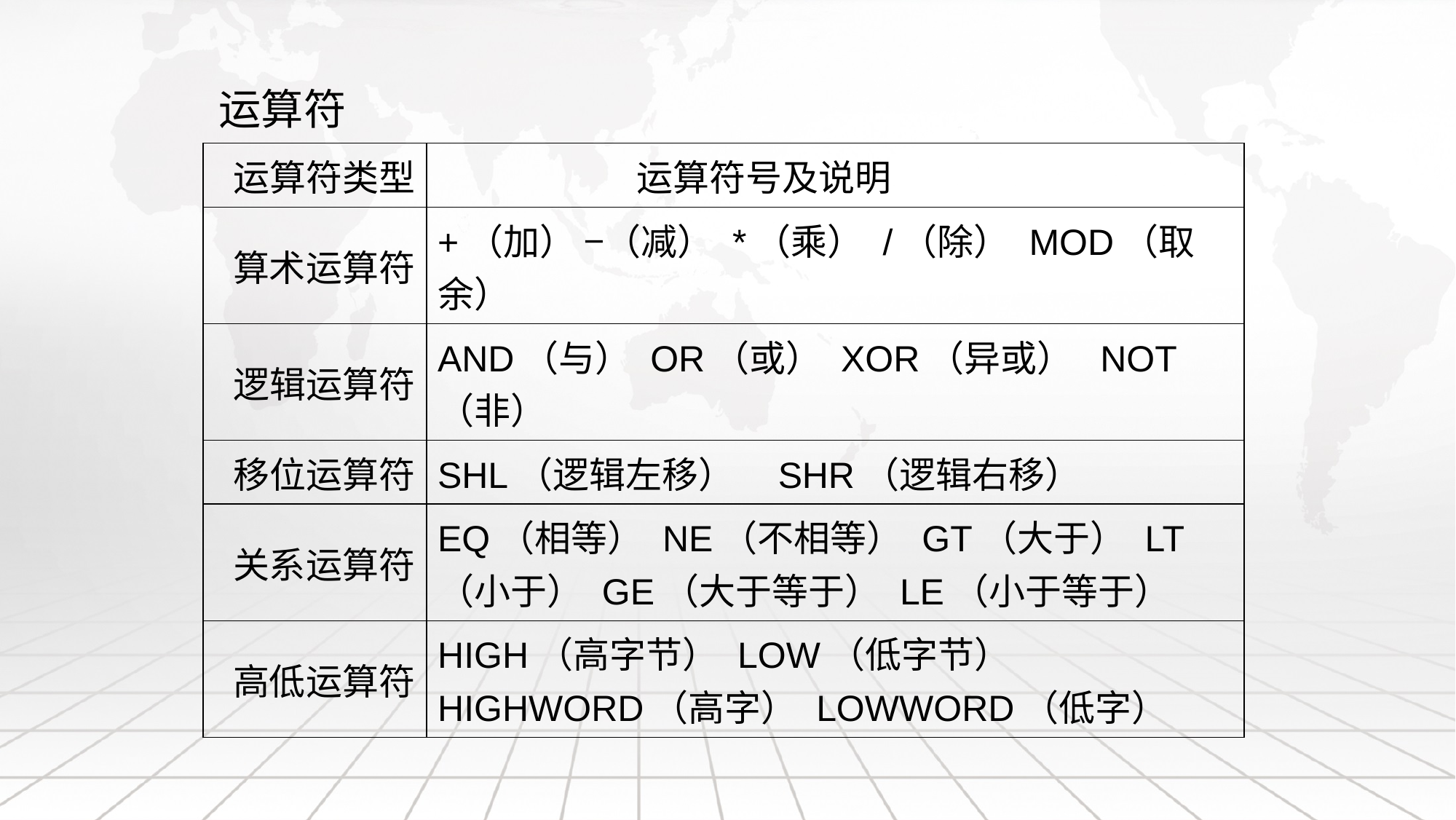

运算符
| 运算符类型 | 运算符号及说明 |
| --- | --- |
| 算术运算符 | +（加） −（减） \*（乘） /（除） MOD（取余） |
| 逻辑运算符 | AND（与） OR（或） XOR（异或） NOT（非） |
| 移位运算符 | SHL（逻辑左移） SHR（逻辑右移） |
| 关系运算符 | EQ（相等） NE（不相等） GT（大于） LT（小于） GE（大于等于） LE（小于等于） |
| 高低运算符 | HIGH（高字节） LOW（低字节） HIGHWORD（高字） LOWWORD（低字） |